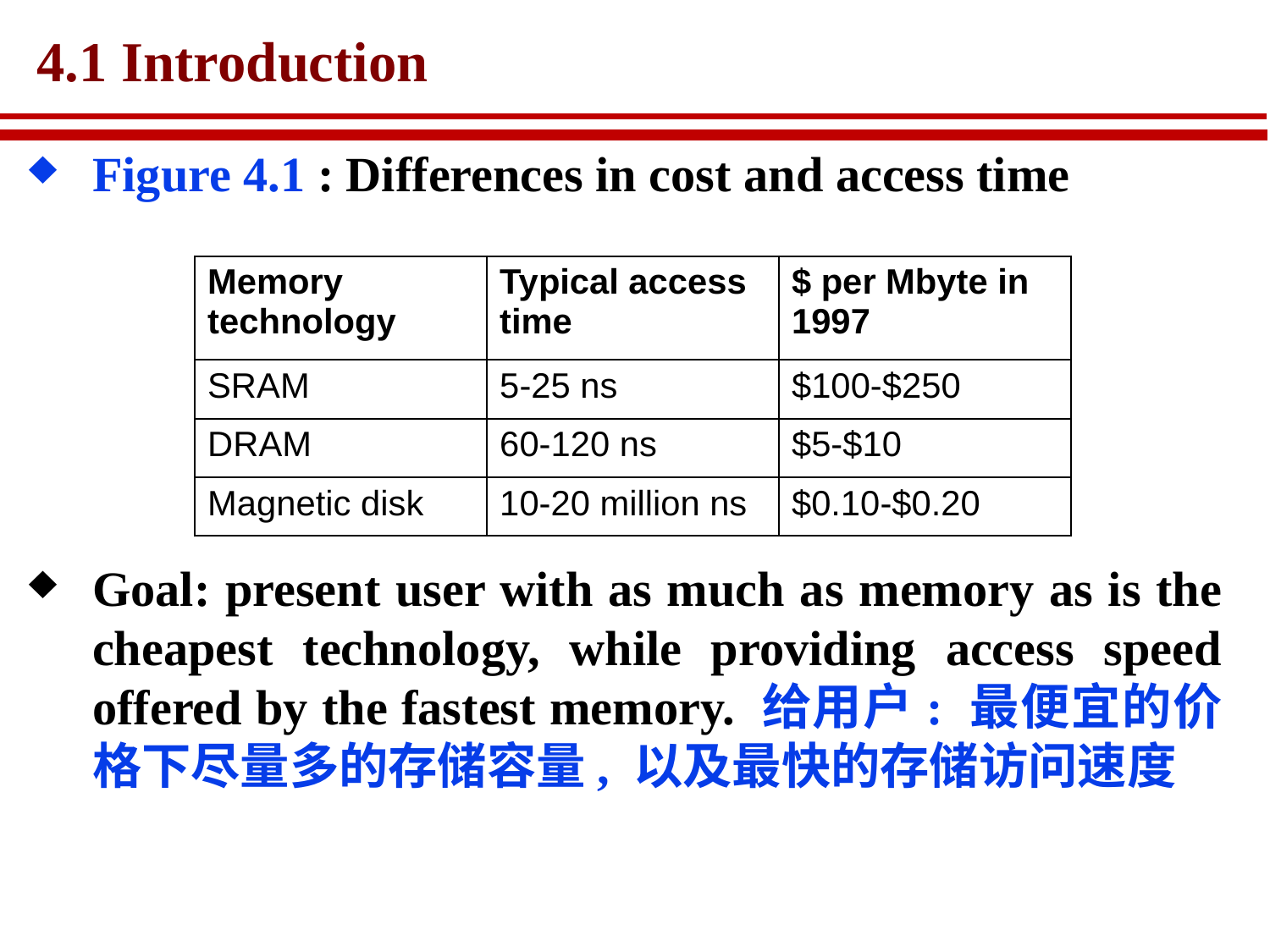

# 4.1 Introduction
Figure 4.1 : Differences in cost and access time

Goal: present user with as much as memory as is the cheapest technology, while providing access speed offered by the fastest memory. 给用户: 最便宜的价格下尽量多的存储容量, 以及最快的存储访问速度

| Memory technology | Typical access time | $ per Mbyte in 1997 |
| --- | --- | --- |
| SRAM | 5-25 ns | $100-$250 |
| DRAM | 60-120 ns | $5-$10 |
| Magnetic disk | 10-20 million ns | $0.10-$0.20 |